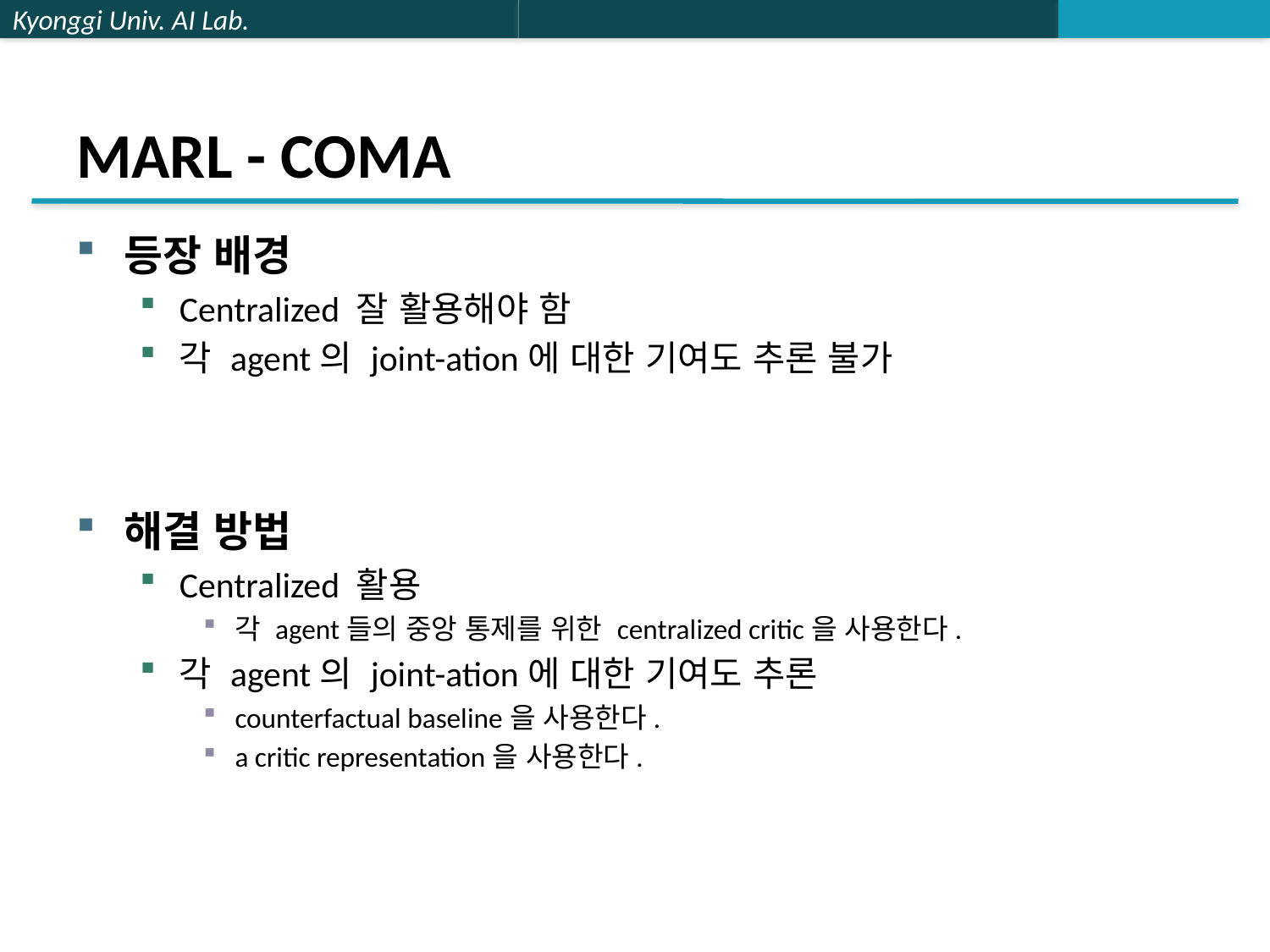

# MARL - COMA
등장 배경
Centralized 잘 활용해야 함
각 agent의 joint-ation에 대한 기여도 추론 불가

해결 방법
Centralized 활용
각 agent들의 중앙 통제를 위한 centralized critic을 사용한다.
각 agent의 joint-ation에 대한 기여도 추론
counterfactual baseline을 사용한다.
a critic representation을 사용한다.